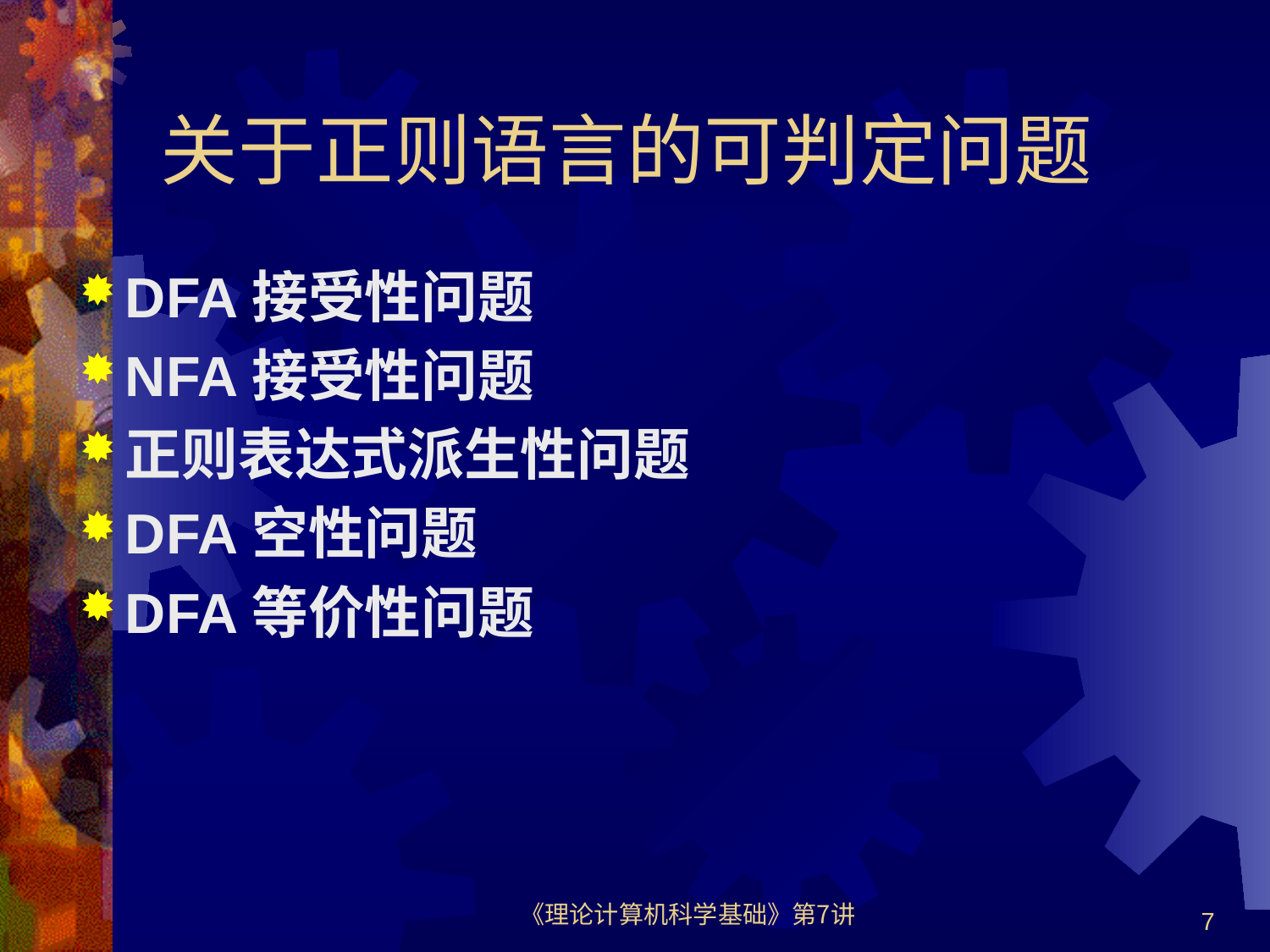

# 关于正则语言的可判定问题
DFA接受性问题
NFA接受性问题
正则表达式派生性问题
DFA空性问题
DFA等价性问题
《理论计算机科学基础》第7讲
7